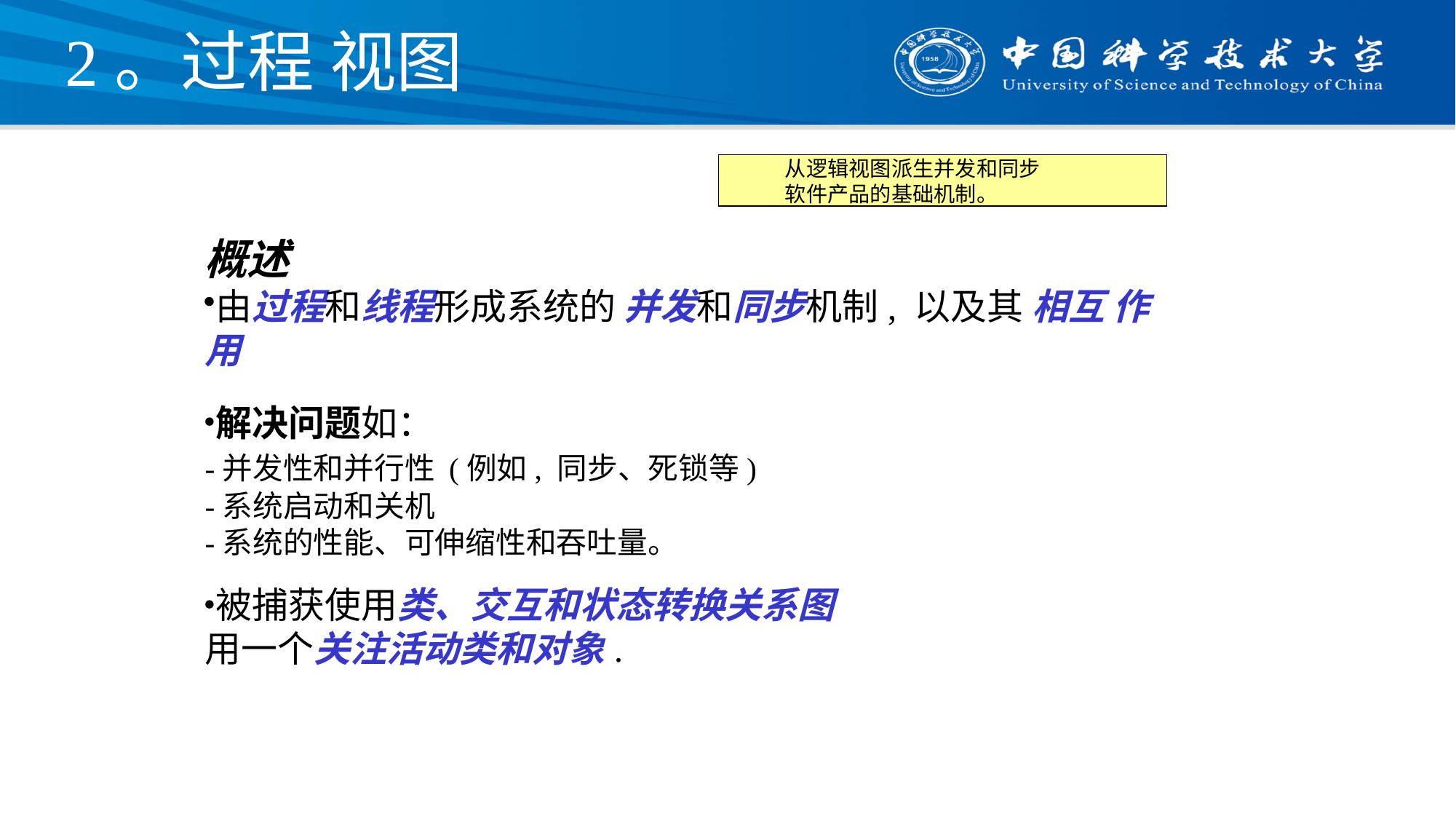

# 2。过程 视图
从逻辑视图派生并发和同步
软件产品的基础机制。
概述
由过程和线程形成系统的 并发和同步机制, 以及其 相互 作用
解决问题如：
-并发性和并行性 (例如, 同步、死锁等)
-系统启动和关机
-系统的性能、可伸缩性和吞吐量。
被捕获使用类、交互和状态转换关系图
用一个关注活动类和对象.